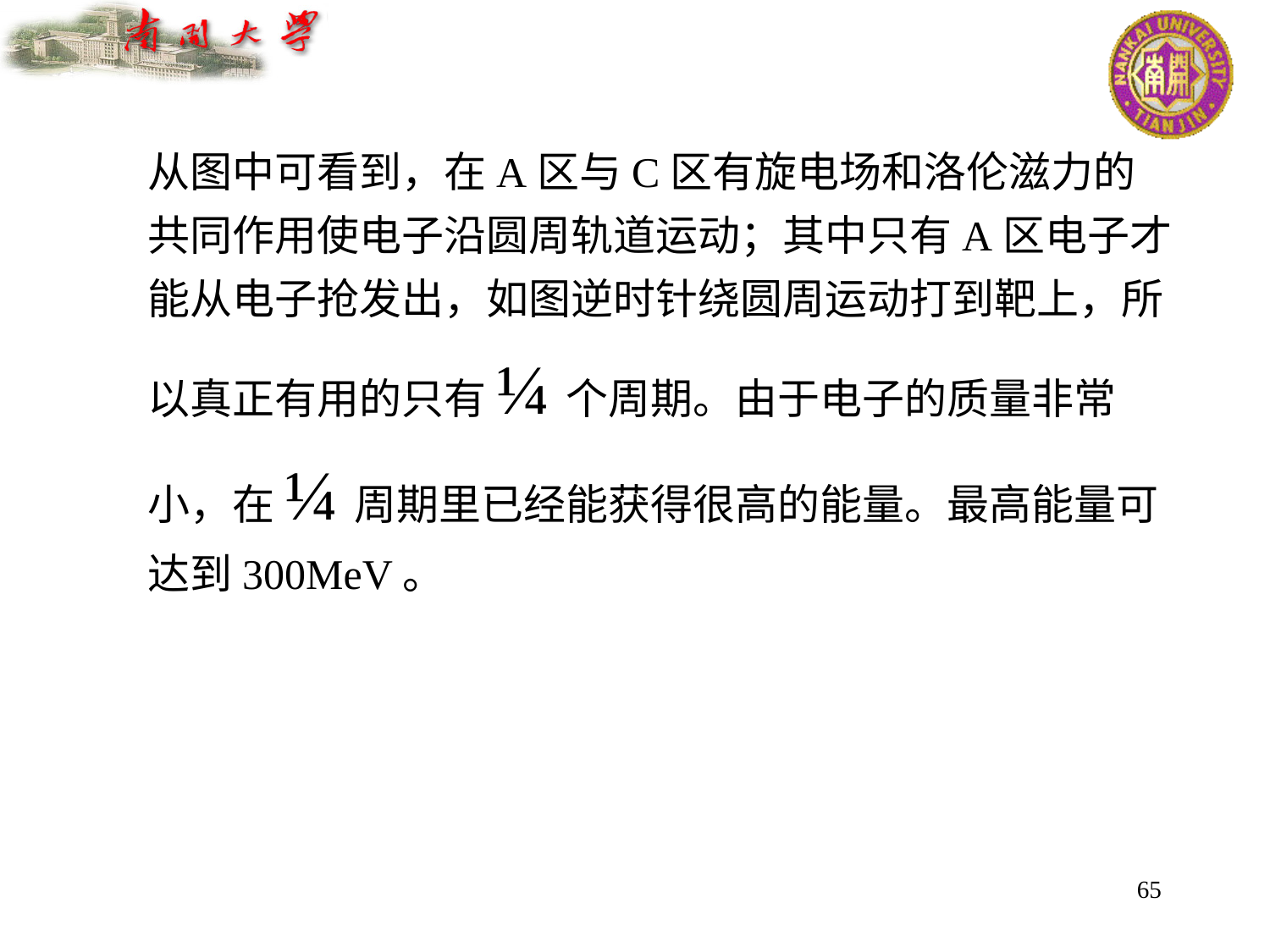

从图中可看到，在A区与C区有旋电场和洛伦滋力的共同作用使电子沿圆周轨道运动；其中只有A区电子才能从电子抢发出，如图逆时针绕圆周运动打到靶上，所以真正有用的只有¼个周期。由于电子的质量非常小，在¼周期里已经能获得很高的能量。最高能量可达到300MeV。
65